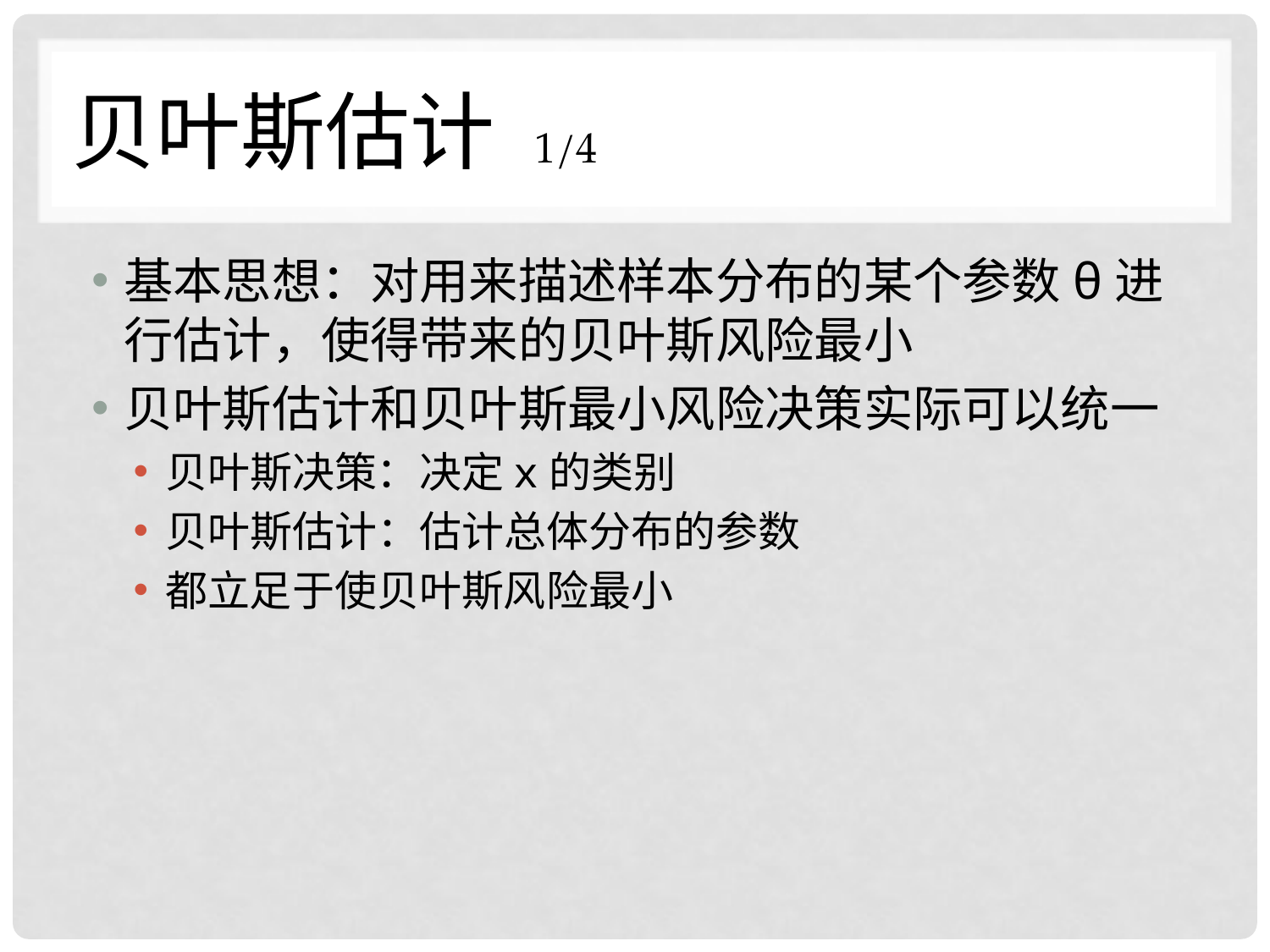

# 贝叶斯估计 1/4

基本思想：对用来描述样本分布的某个参数θ进行估计，使得带来的贝叶斯风险最小
贝叶斯估计和贝叶斯最小风险决策实际可以统一
贝叶斯决策：决定x的类别
贝叶斯估计：估计总体分布的参数
都立足于使贝叶斯风险最小